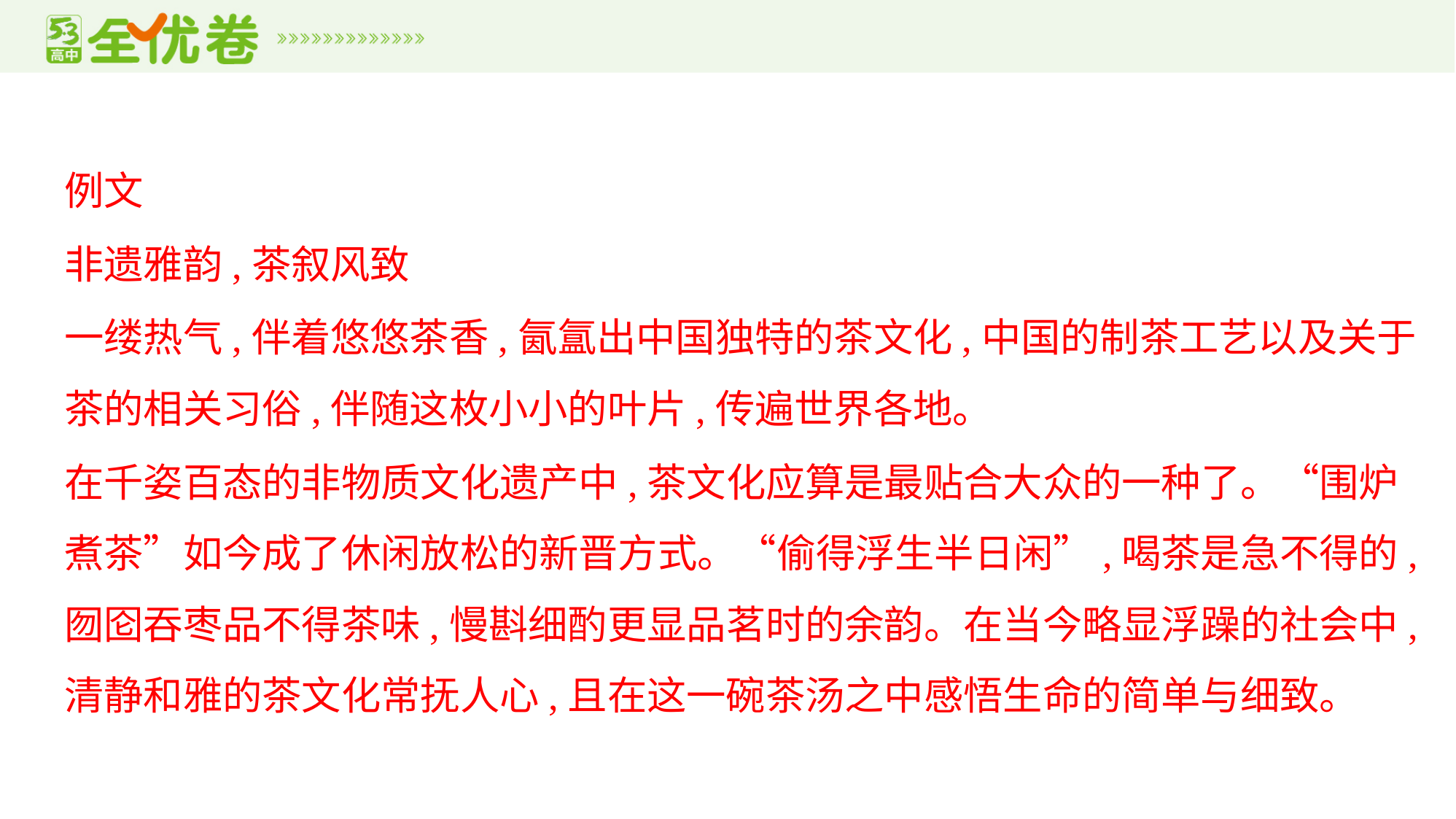

例文
非遗雅韵,茶叙风致
一缕热气,伴着悠悠茶香,氤氲出中国独特的茶文化,中国的制茶工艺以及关于
茶的相关习俗,伴随这枚小小的叶片,传遍世界各地。
在千姿百态的非物质文化遗产中,茶文化应算是最贴合大众的一种了。“围炉
煮茶”如今成了休闲放松的新晋方式。“偷得浮生半日闲”,喝茶是急不得的,
囫囵吞枣品不得茶味,慢斟细酌更显品茗时的余韵。在当今略显浮躁的社会中,
清静和雅的茶文化常抚人心,且在这一碗茶汤之中感悟生命的简单与细致。